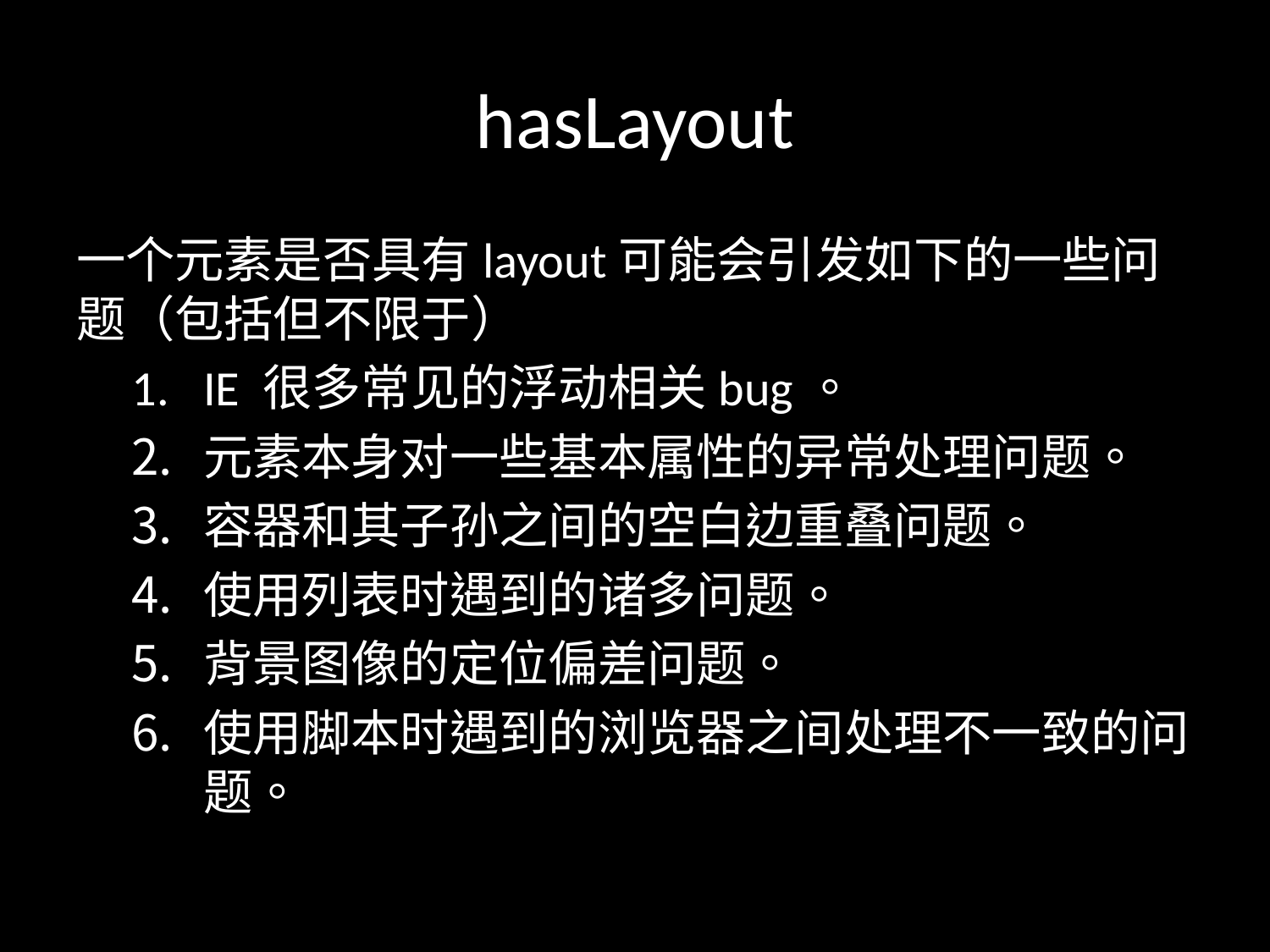

# hasLayout
一个元素是否具有layout可能会引发如下的一些问题（包括但不限于）
IE 很多常见的浮动相关bug。
元素本身对一些基本属性的异常处理问题。
容器和其子孙之间的空白边重叠问题。
使用列表时遇到的诸多问题。
背景图像的定位偏差问题。
使用脚本时遇到的浏览器之间处理不一致的问题。